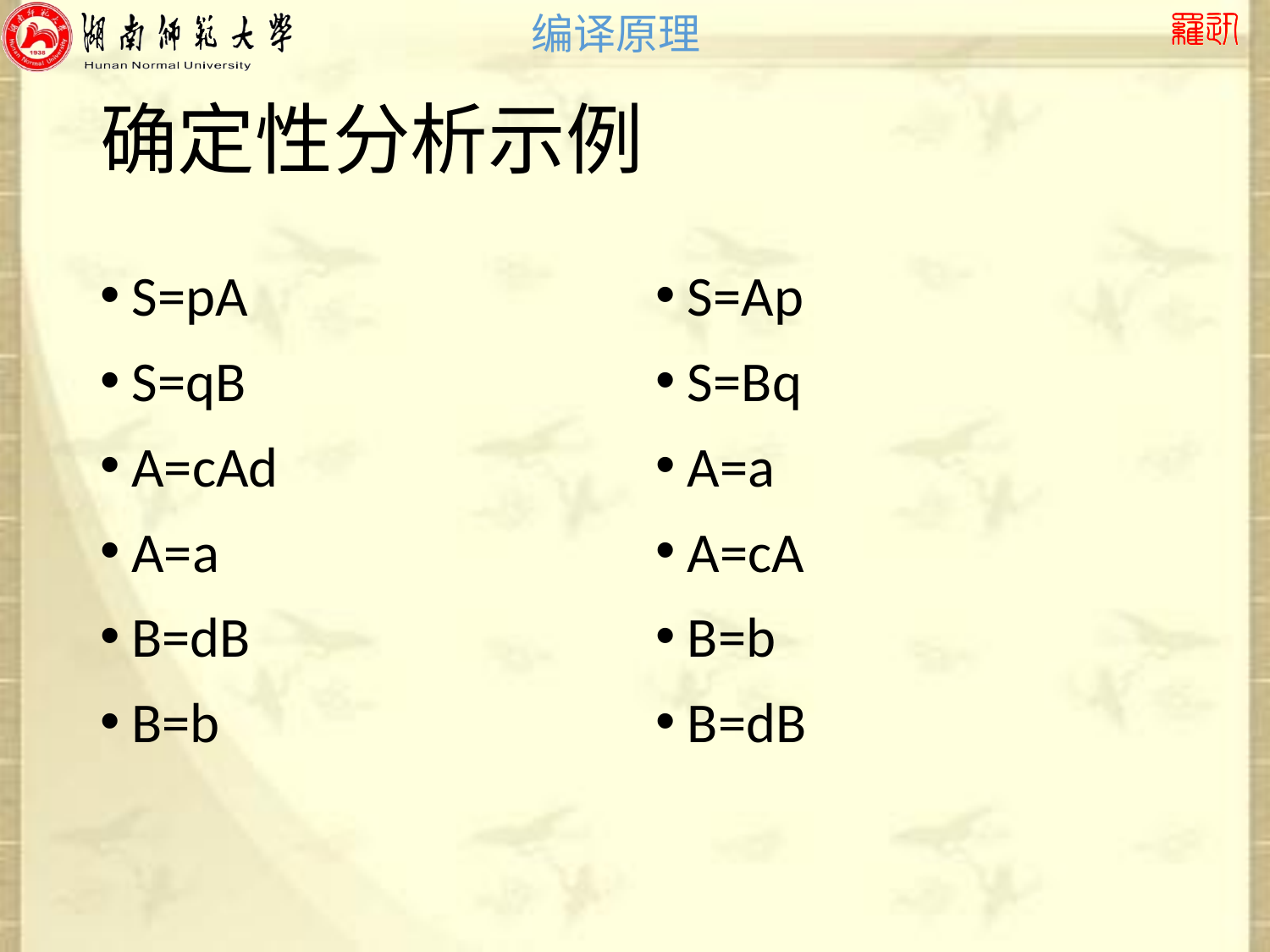

# 确定性分析示例
S=pA
S=qB
A=cAd
A=a
B=dB
B=b
S=Ap
S=Bq
A=a
A=cA
B=b
B=dB